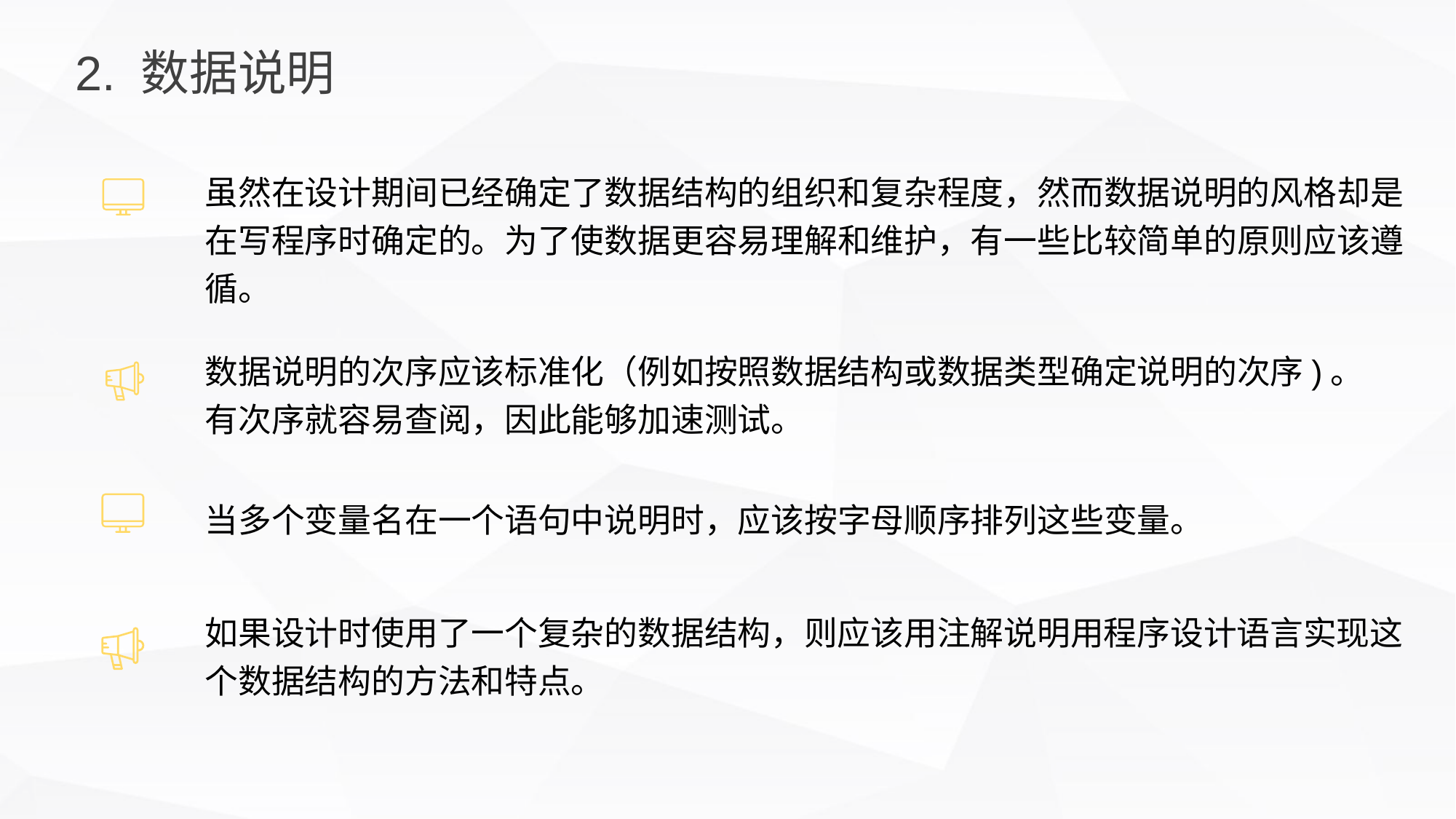

2. 数据说明
虽然在设计期间已经确定了数据结构的组织和复杂程度，然而数据说明的风格却是在写程序时确定的。为了使数据更容易理解和维护，有一些比较简单的原则应该遵循。

数据说明的次序应该标准化（例如按照数据结构或数据类型确定说明的次序)。有次序就容易查阅，因此能够加速测试。

当多个变量名在一个语句中说明时，应该按字母顺序排列这些变量。

如果设计时使用了一个复杂的数据结构，则应该用注解说明用程序设计语言实现这个数据结构的方法和特点。